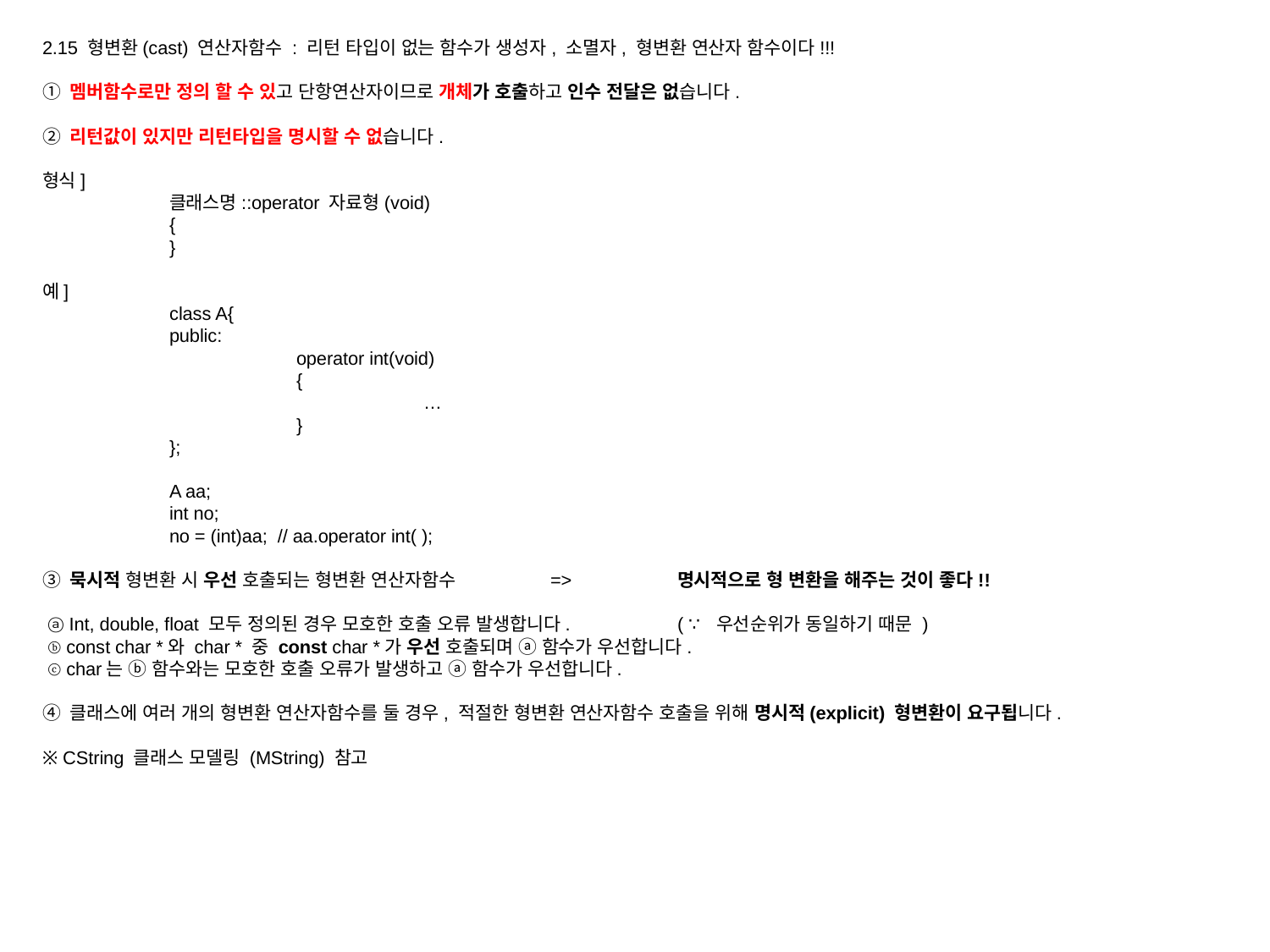

2.15 형변환(cast) 연산자함수 : 리턴 타입이 없는 함수가 생성자, 소멸자, 형변환 연산자 함수이다!!!

① 멤버함수로만 정의 할 수 있고 단항연산자이므로 개체가 호출하고 인수 전달은 없습니다.

② 리턴값이 있지만 리턴타입을 명시할 수 없습니다.

형식]
	클래스명::operator 자료형(void)
	{
	}

예]
	class A{
	public:
		operator int(void)
		{
			…
		}
	};

	A aa;
	int no;
	no = (int)aa;  // aa.operator int( );

③ 묵시적 형변환 시 우선 호출되는 형변환 연산자함수 	=>	명시적으로 형 변환을 해주는 것이 좋다!!

 ⓐ Int, double, float 모두 정의된 경우 모호한 호출 오류 발생합니다.	( ∵ 우선순위가 동일하기 때문 )
 ⓑ const char *와 char * 중 const char *가 우선 호출되며 ⓐ 함수가 우선합니다.
 ⓒ char는 ⓑ 함수와는 모호한 호출 오류가 발생하고 ⓐ 함수가 우선합니다.

④ 클래스에 여러 개의 형변환 연산자함수를 둘 경우, 적절한 형변환 연산자함수 호출을 위해 명시적(explicit) 형변환이 요구됩니다.

※ CString 클래스 모델링 (MString) 참고